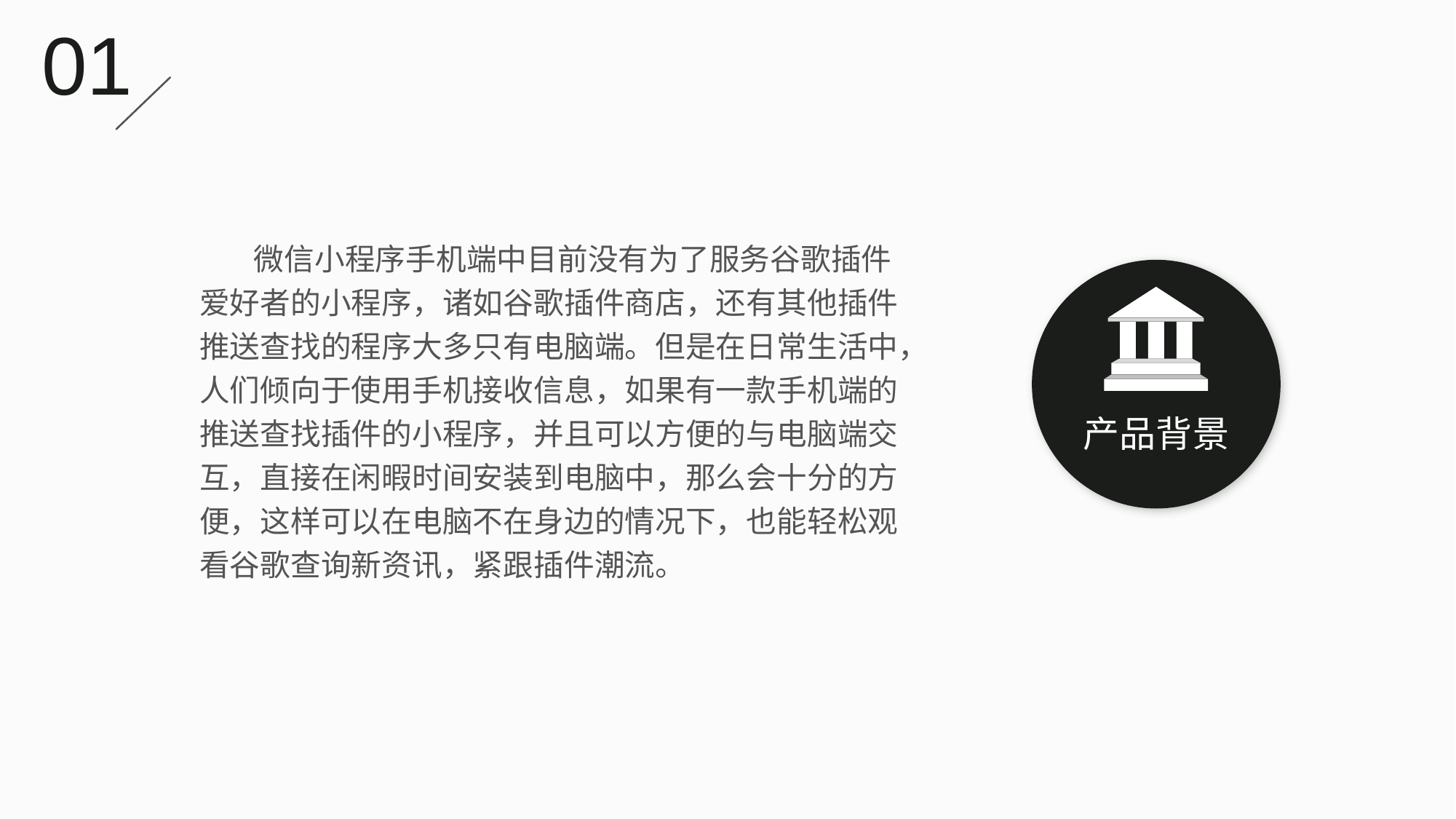

01
       微信小程序手机端中目前没有为了服务谷歌插件爱好者的小程序，诸如谷歌插件商店，还有其他插件推送查找的程序大多只有电脑端。但是在日常生活中，人们倾向于使用手机接收信息，如果有一款手机端的推送查找插件的小程序，并且可以方便的与电脑端交互，直接在闲暇时间安装到电脑中，那么会十分的方便，这样可以在电脑不在身边的情况下，也能轻松观看谷歌查询新资讯，紧跟插件潮流。

产品背景